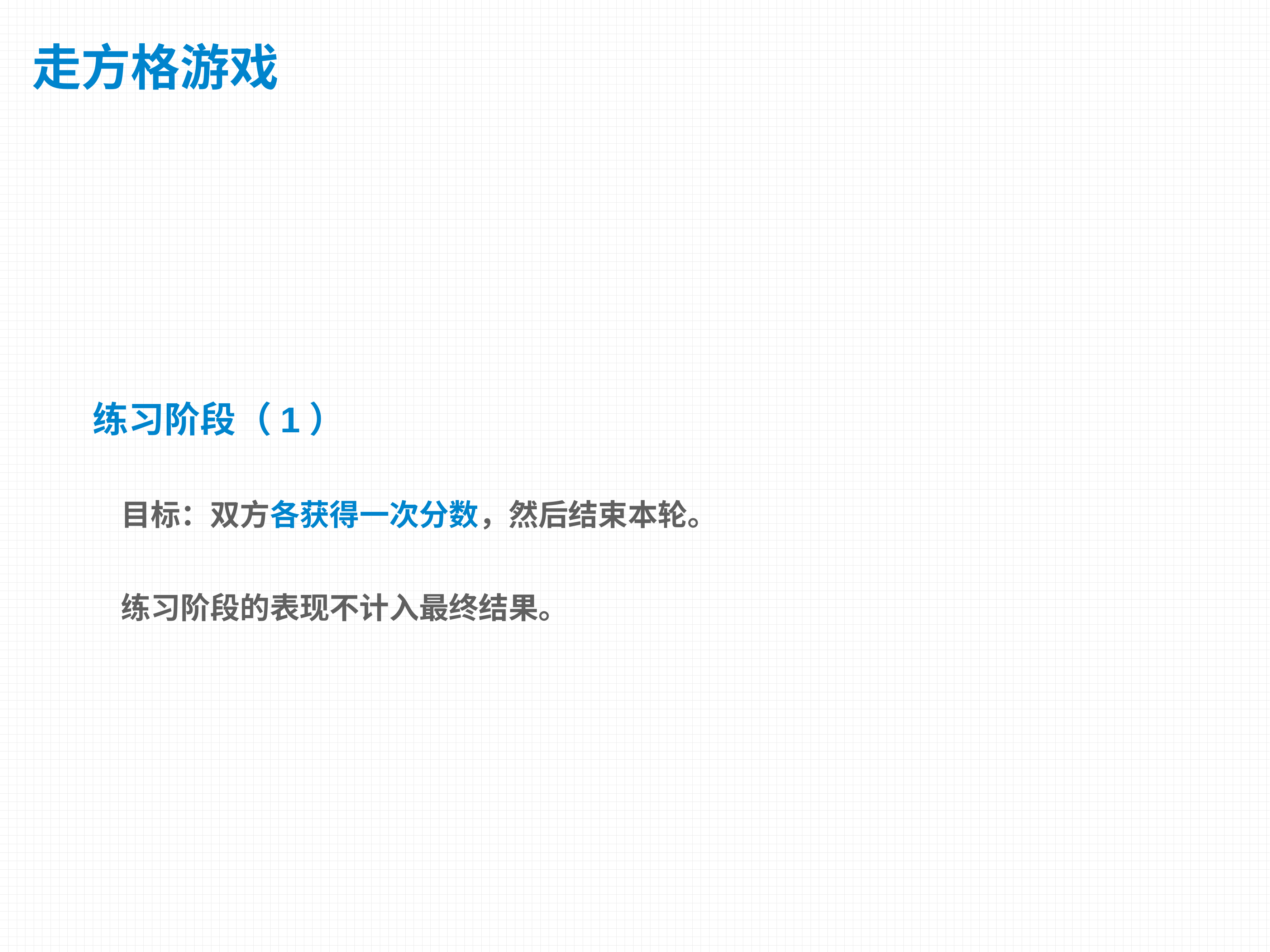

# 走方格游戏
练习阶段（1）

目标：双方各获得一次分数，然后结束本轮。

练习阶段的表现不计入最终结果。